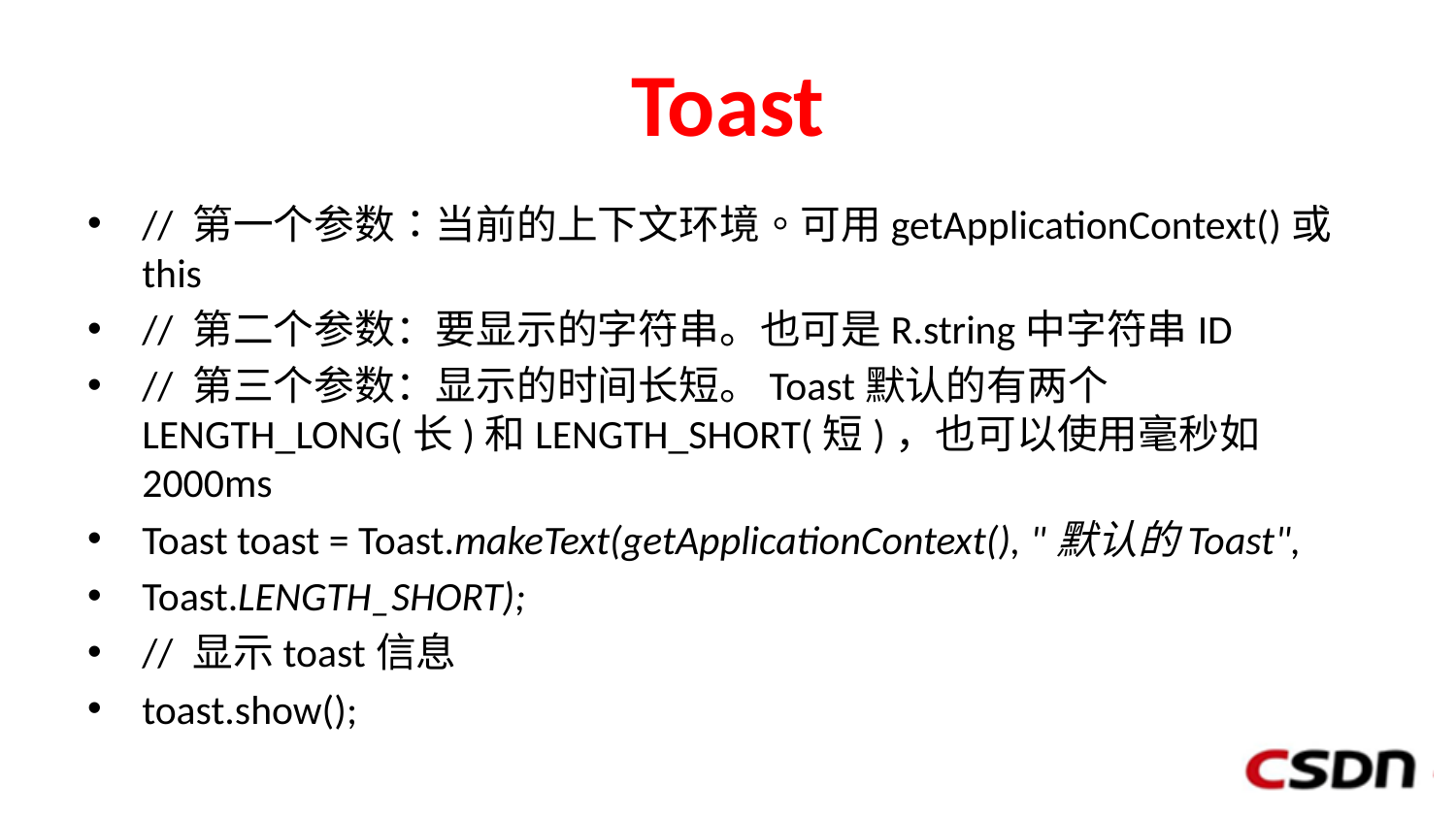

# Toast
// 第一个参数：当前的上下文环境。可用getApplicationContext()或this
// 第二个参数：要显示的字符串。也可是R.string中字符串ID
// 第三个参数：显示的时间长短。Toast默认的有两个LENGTH_LONG(长)和LENGTH_SHORT(短)，也可以使用毫秒如2000ms
Toast toast = Toast.makeText(getApplicationContext(), "默认的Toast",
Toast.LENGTH_SHORT);
// 显示toast信息
toast.show();